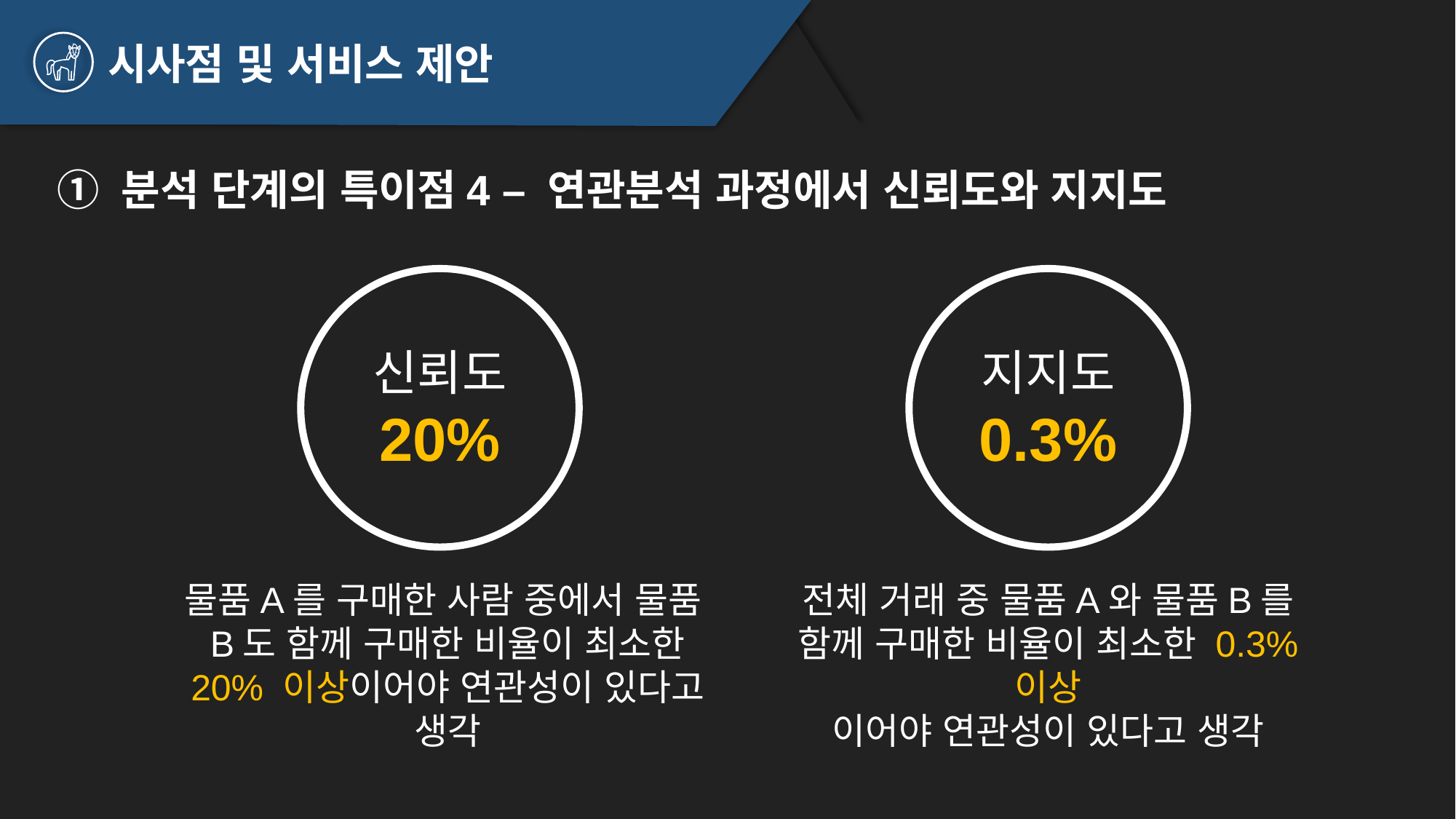

시사점 및 서비스 제안
① 분석 단계의 특이점4 – 연관분석 과정에서 신뢰도와 지지도
지지도
0.3%
신뢰도
20%
물품A를 구매한 사람 중에서 물품B도 함께 구매한 비율이 최소한 20% 이상이어야 연관성이 있다고 생각
전체 거래 중 물품A와 물품B를 함께 구매한 비율이 최소한 0.3% 이상
이어야 연관성이 있다고 생각